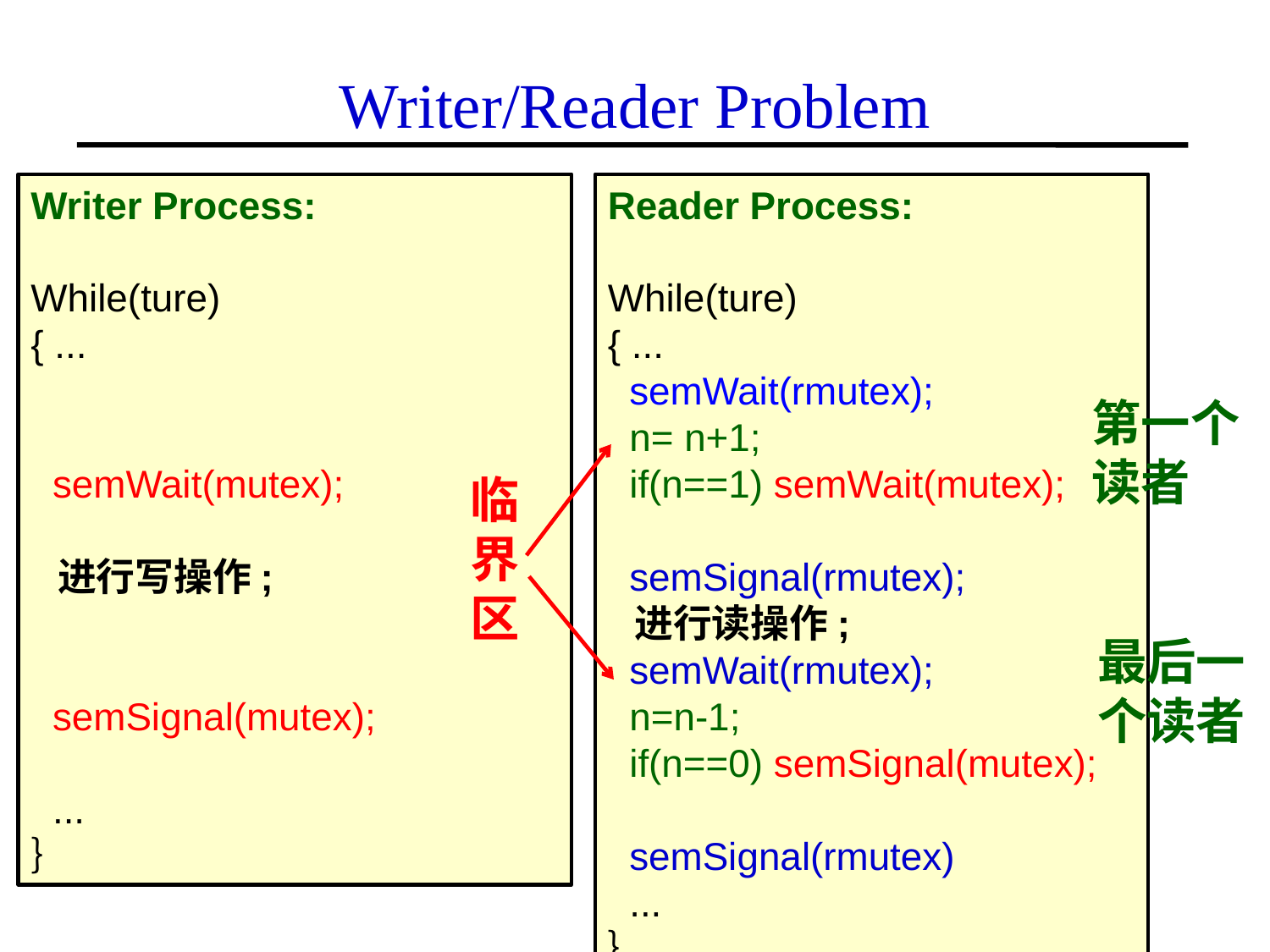

# Writer/Reader Problem
Writer Process:

While(ture)
{ ...

  semWait(mutex);

  进行写操作;

  semSignal(mutex);

  ...
｝
Reader Process:

While(ture)
{ ...
  semWait(rmutex);
  n= n+1;
  if(n==1) semWait(mutex);
  semSignal(rmutex);
  进行读操作;
  semWait(rmutex);
  n=n-1;
  if(n==0) semSignal(mutex);
  semSignal(rmutex)
  ...
｝
第一个读者
临界区
最后一个读者